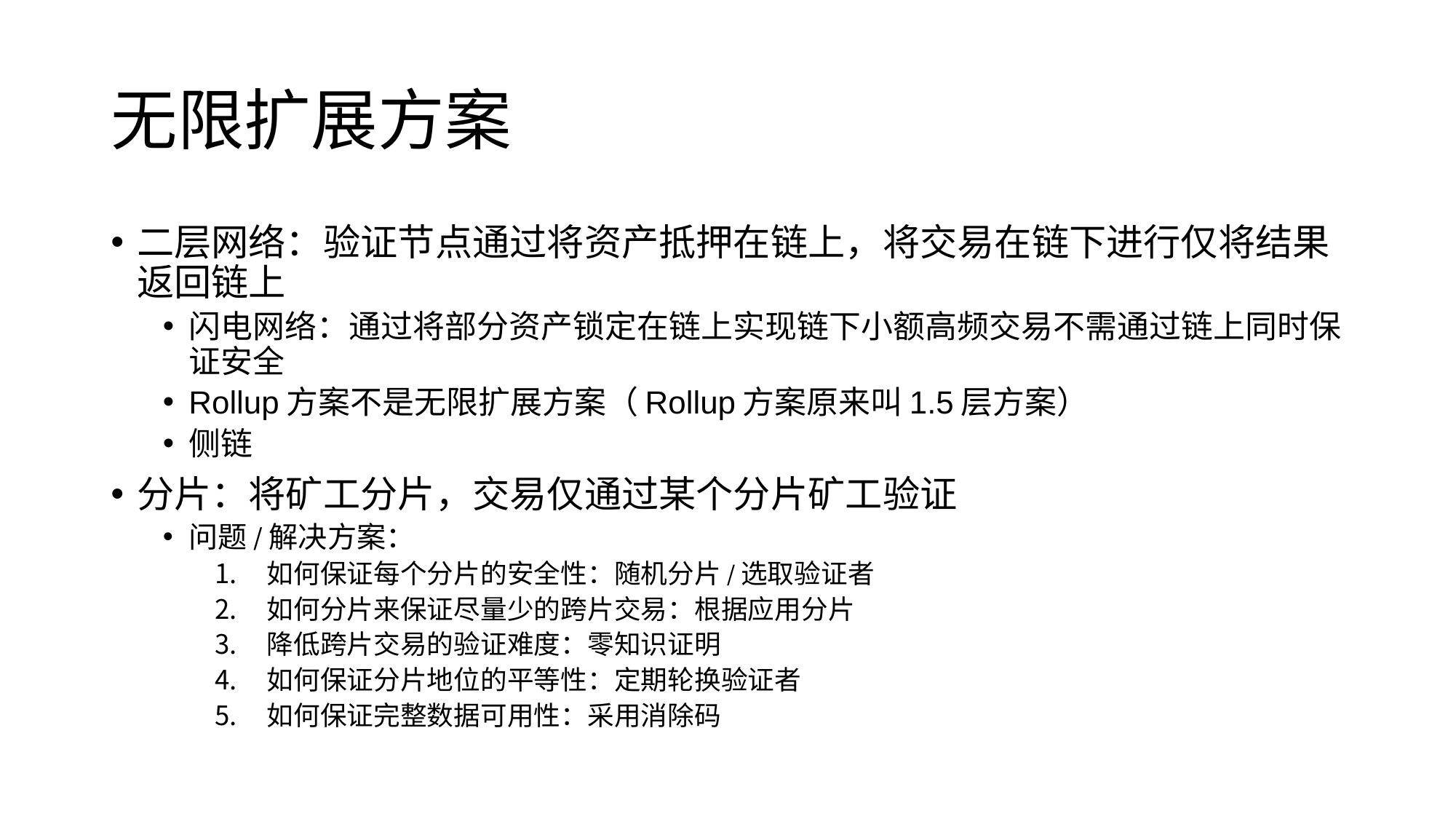

# 无限扩展方案
二层网络：验证节点通过将资产抵押在链上，将交易在链下进行仅将结果返回链上
闪电网络：通过将部分资产锁定在链上实现链下小额高频交易不需通过链上同时保证安全
Rollup方案不是无限扩展方案（Rollup方案原来叫1.5层方案）
侧链
分片：将矿工分片，交易仅通过某个分片矿工验证
问题/解决方案：
如何保证每个分片的安全性：随机分片/选取验证者
如何分片来保证尽量少的跨片交易：根据应用分片
降低跨片交易的验证难度：零知识证明
如何保证分片地位的平等性：定期轮换验证者
如何保证完整数据可用性：采用消除码